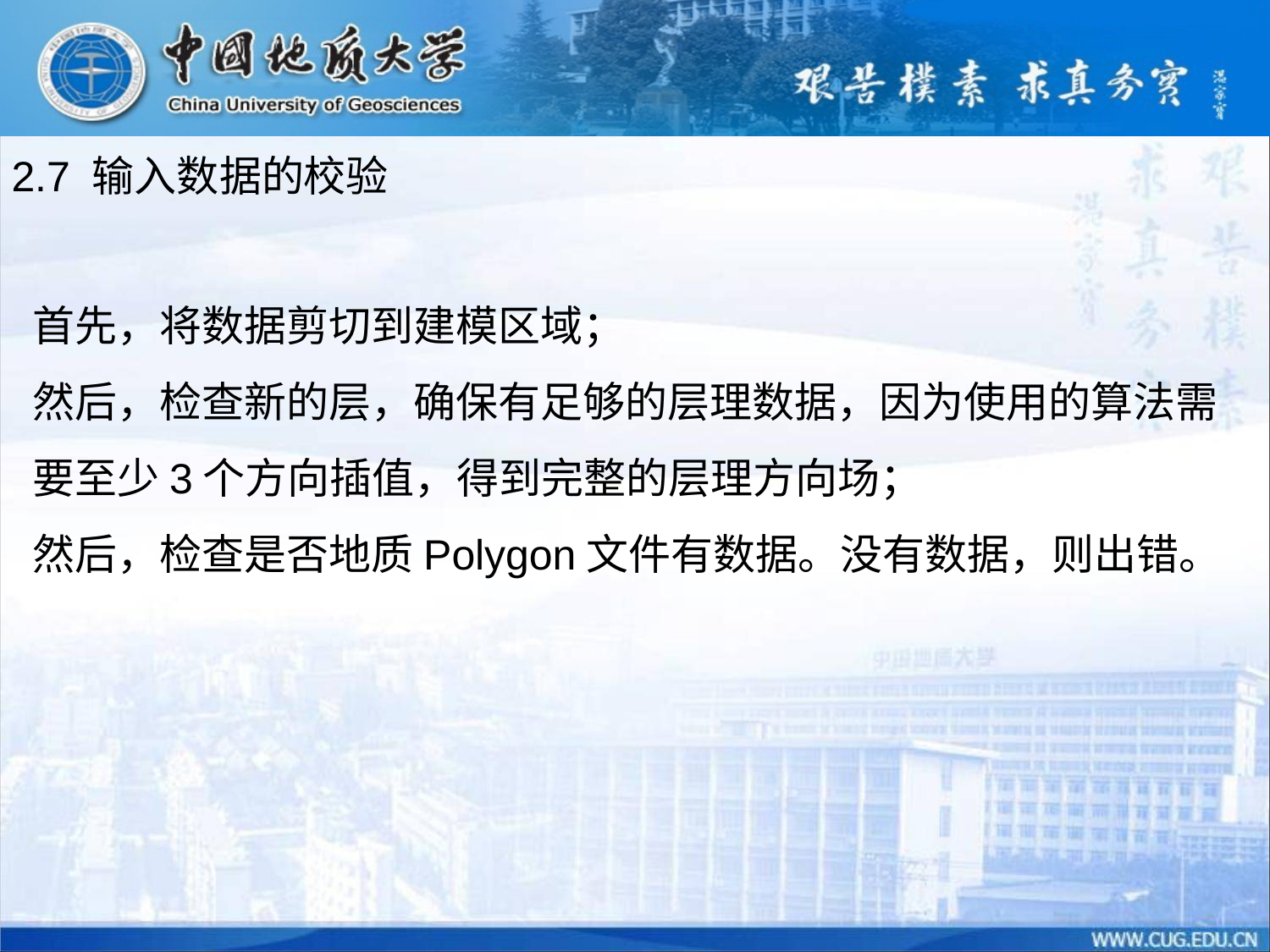

2.7 输入数据的校验
首先，将数据剪切到建模区域；
然后，检查新的层，确保有足够的层理数据，因为使用的算法需要至少3个方向插值，得到完整的层理方向场；
然后，检查是否地质Polygon文件有数据。没有数据，则出错。